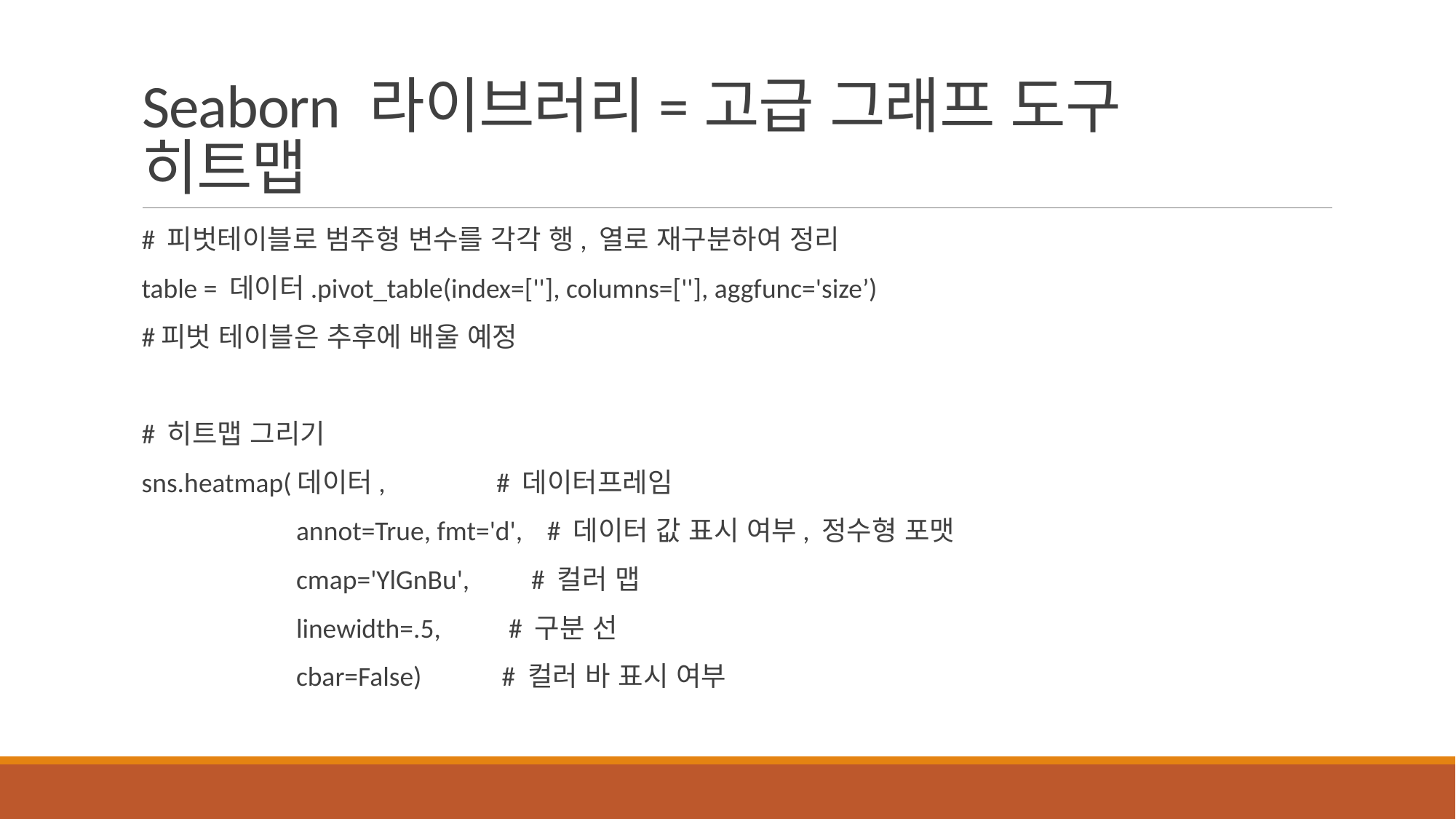

# Seaborn 라이브러리=고급 그래프 도구 히트맵
# 피벗테이블로 범주형 변수를 각각 행, 열로 재구분하여 정리
table = 데이터.pivot_table(index=[''], columns=[''], aggfunc='size’)
#피벗 테이블은 추후에 배울 예정

# 히트맵 그리기
sns.heatmap(데이터,                  # 데이터프레임
                         annot=True, fmt='d',    # 데이터 값 표시 여부, 정수형 포맷
                         cmap='YlGnBu',          # 컬러 맵
                         linewidth=.5,           # 구분 선
                         cbar=False)             # 컬러 바 표시 여부